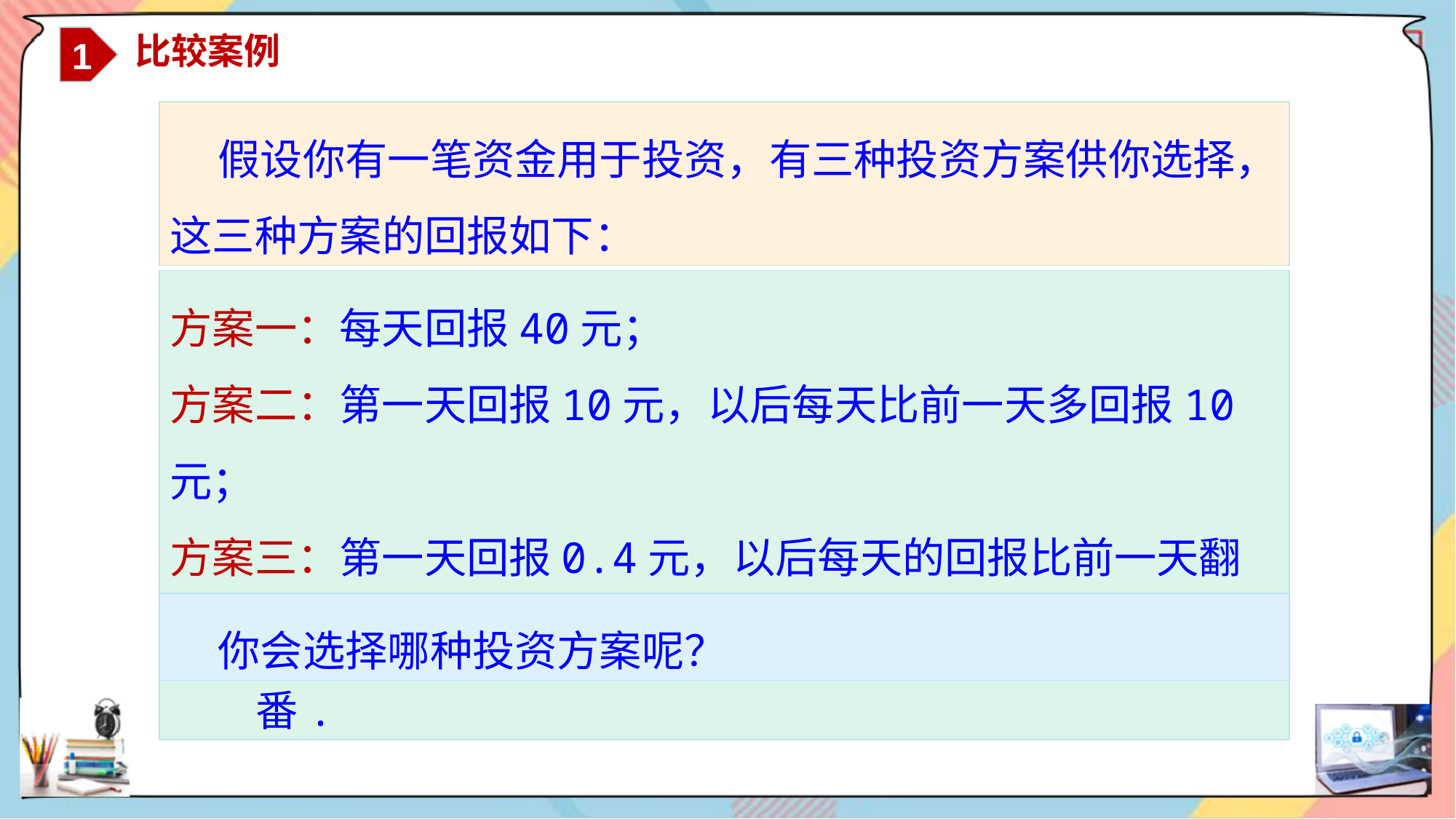

1
 比较案例
    假设你有一笔资金用于投资，有三种投资方案供你选择，这三种方案的回报如下：
方案一：每天回报40元；
方案二：第一天回报10元，以后每天比前一天多回报10元；
方案三：第一天回报0.4元，以后每天的回报比前一天翻一
        番.
    你会选择哪种投资方案呢？